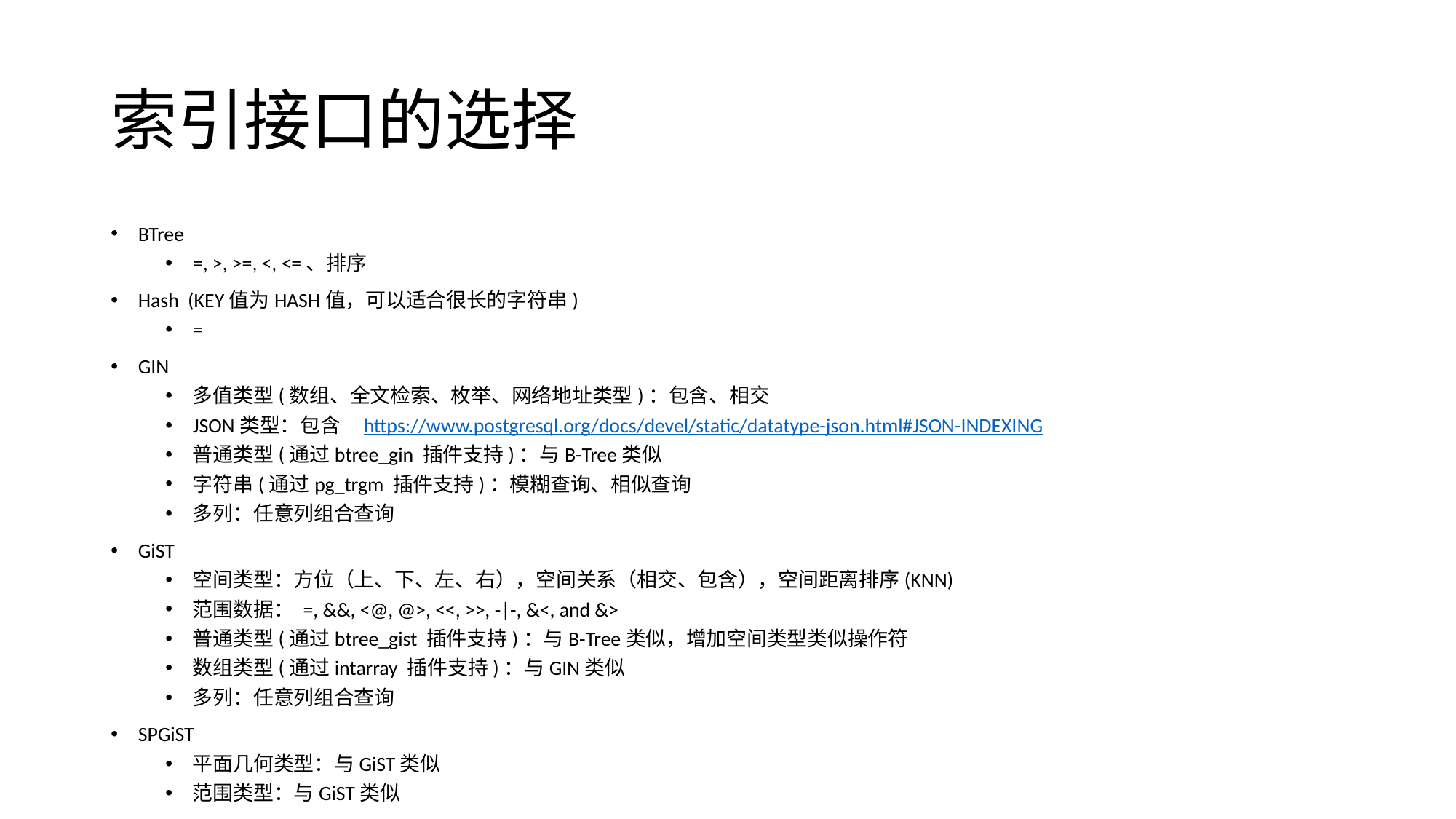

# 索引接口的选择
BTree
=, >, >=, <, <=、排序
Hash  (KEY值为HASH值，可以适合很长的字符串)
=
GIN
多值类型(数组、全文检索、枚举、网络地址类型)：包含、相交
JSON类型：包含    https://www.postgresql.org/docs/devel/static/datatype-json.html#JSON-INDEXING
普通类型(通过btree_gin 插件支持)：与B-Tree类似
字符串(通过pg_trgm 插件支持)：模糊查询、相似查询
多列：任意列组合查询
GiST
空间类型：方位（上、下、左、右），空间关系（相交、包含），空间距离排序(KNN)
范围数据： =, &&, <@, @>, <<, >>, -|-, &<, and &>
普通类型(通过btree_gist 插件支持)：与B-Tree类似，增加空间类型类似操作符
数组类型(通过intarray 插件支持)：与GIN类似
多列：任意列组合查询
SPGiST
平面几何类型：与GiST类似
范围类型：与GiST类似